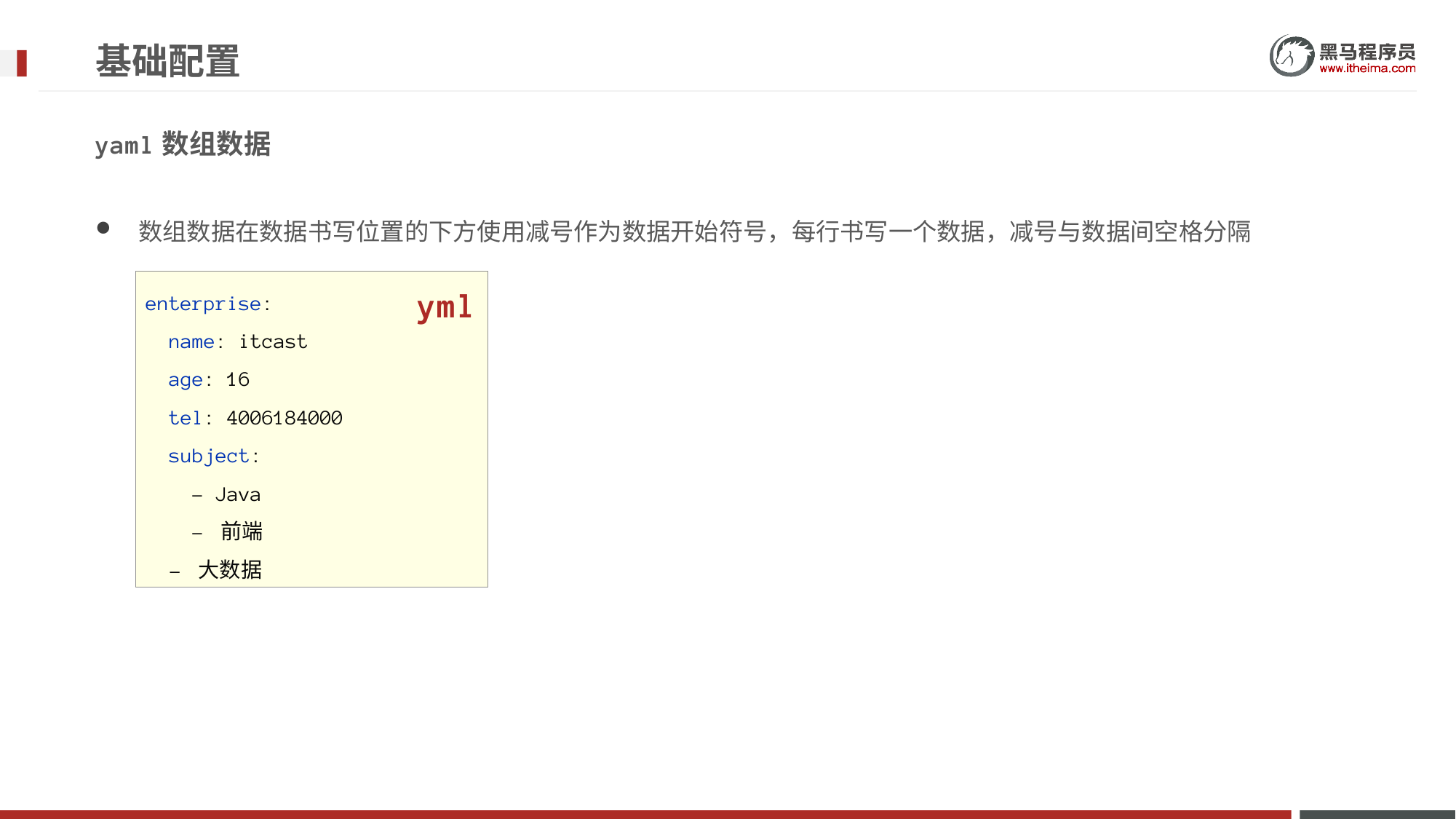

# 基础配置
yaml数组数据
数组数据在数据书写位置的下方使用减号作为数据开始符号，每行书写一个数据，减号与数据间空格分隔
enterprise:
  name: itcast
  age: 16
  tel: 4006184000
  subject:
    - Java
    - 前端
    - 大数据
yml